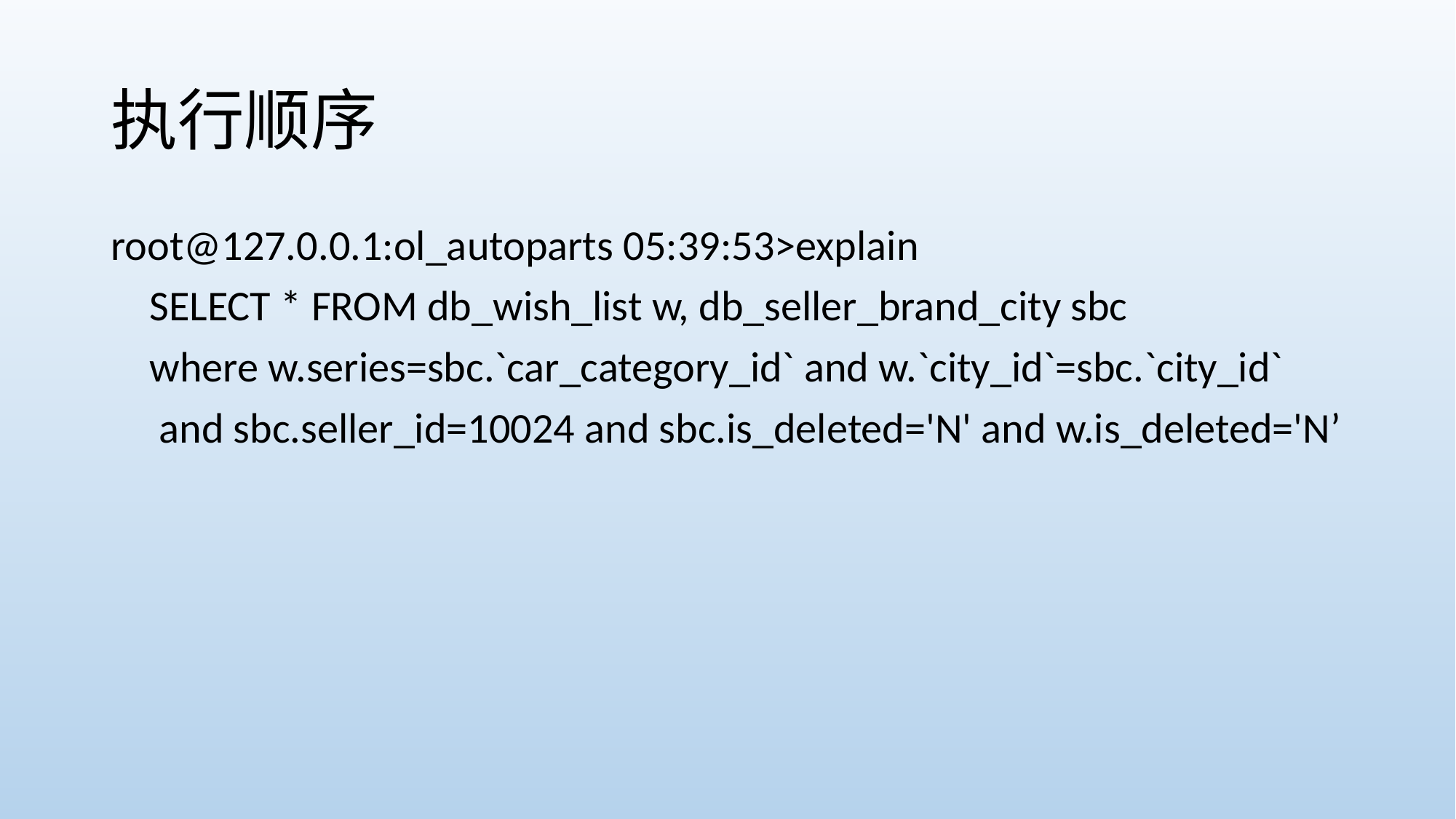

# 执行顺序
root@127.0.0.1:ol_autoparts 05:39:53>explain
    SELECT * FROM db_wish_list w, db_seller_brand_city sbc
    where w.series=sbc.`car_category_id` and w.`city_id`=sbc.`city_id`
     and sbc.seller_id=10024 and sbc.is_deleted='N' and w.is_deleted='N’